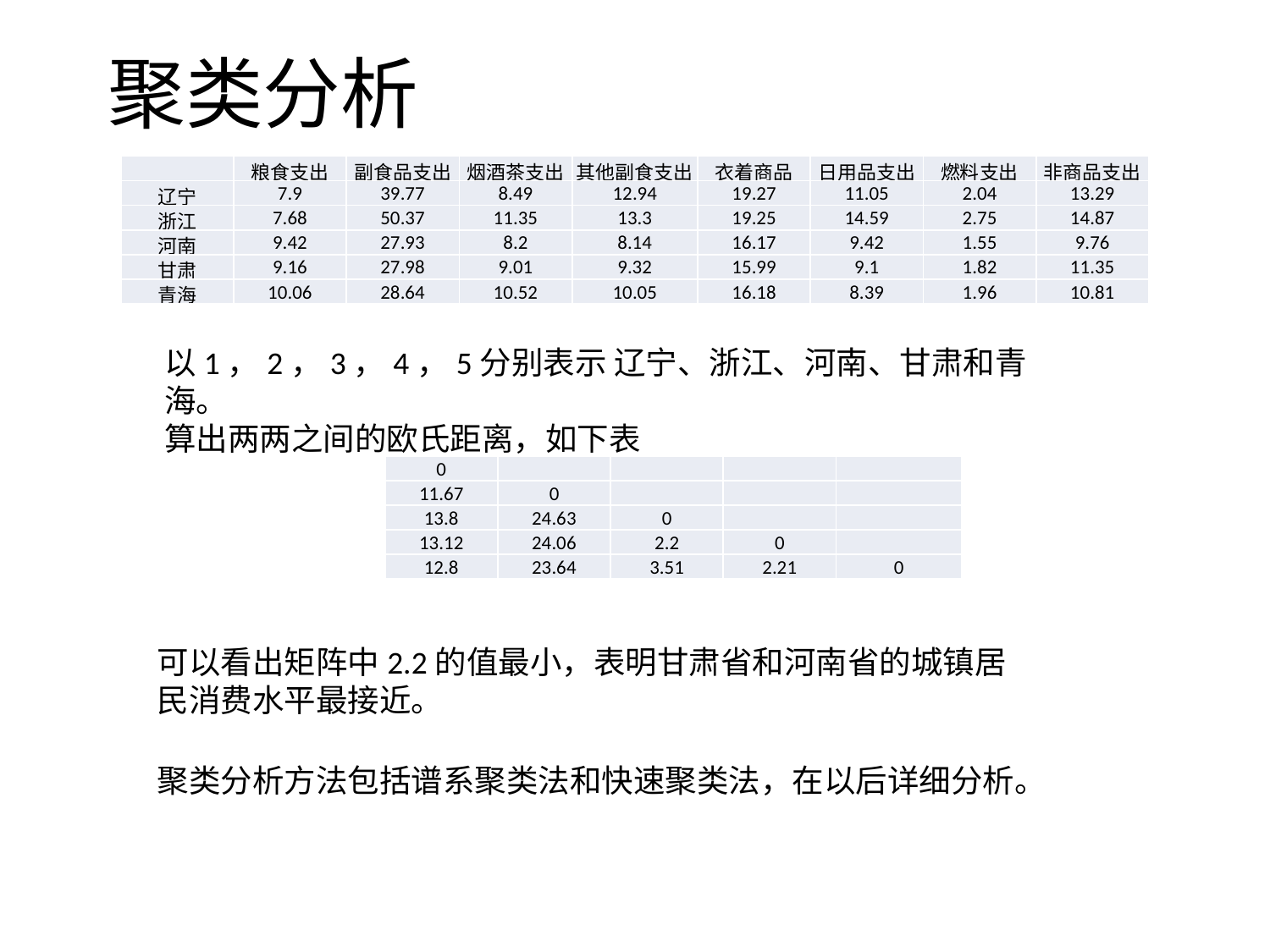

# 聚类分析
|  | 粮食支出 | 副食品支出 | 烟酒茶支出 | 其他副食支出 | 衣着商品 | 日用品支出 | 燃料支出 | 非商品支出 |
| --- | --- | --- | --- | --- | --- | --- | --- | --- |
| 辽宁 | 7.9 | 39.77 | 8.49 | 12.94 | 19.27 | 11.05 | 2.04 | 13.29 |
| 浙江 | 7.68 | 50.37 | 11.35 | 13.3 | 19.25 | 14.59 | 2.75 | 14.87 |
| 河南 | 9.42 | 27.93 | 8.2 | 8.14 | 16.17 | 9.42 | 1.55 | 9.76 |
| 甘肃 | 9.16 | 27.98 | 9.01 | 9.32 | 15.99 | 9.1 | 1.82 | 11.35 |
| 青海 | 10.06 | 28.64 | 10.52 | 10.05 | 16.18 | 8.39 | 1.96 | 10.81 |
以1，2，3，4，5分别表示 辽宁、浙江、河南、甘肃和青海。
算出两两之间的欧氏距离，如下表
| 0 |  |  |  |  |
| --- | --- | --- | --- | --- |
| 11.67 | 0 |  |  |  |
| 13.8 | 24.63 | 0 |  |  |
| 13.12 | 24.06 | 2.2 | 0 |  |
| 12.8 | 23.64 | 3.51 | 2.21 | 0 |
可以看出矩阵中2.2的值最小，表明甘肃省和河南省的城镇居民消费水平最接近。
聚类分析方法包括谱系聚类法和快速聚类法，在以后详细分析。